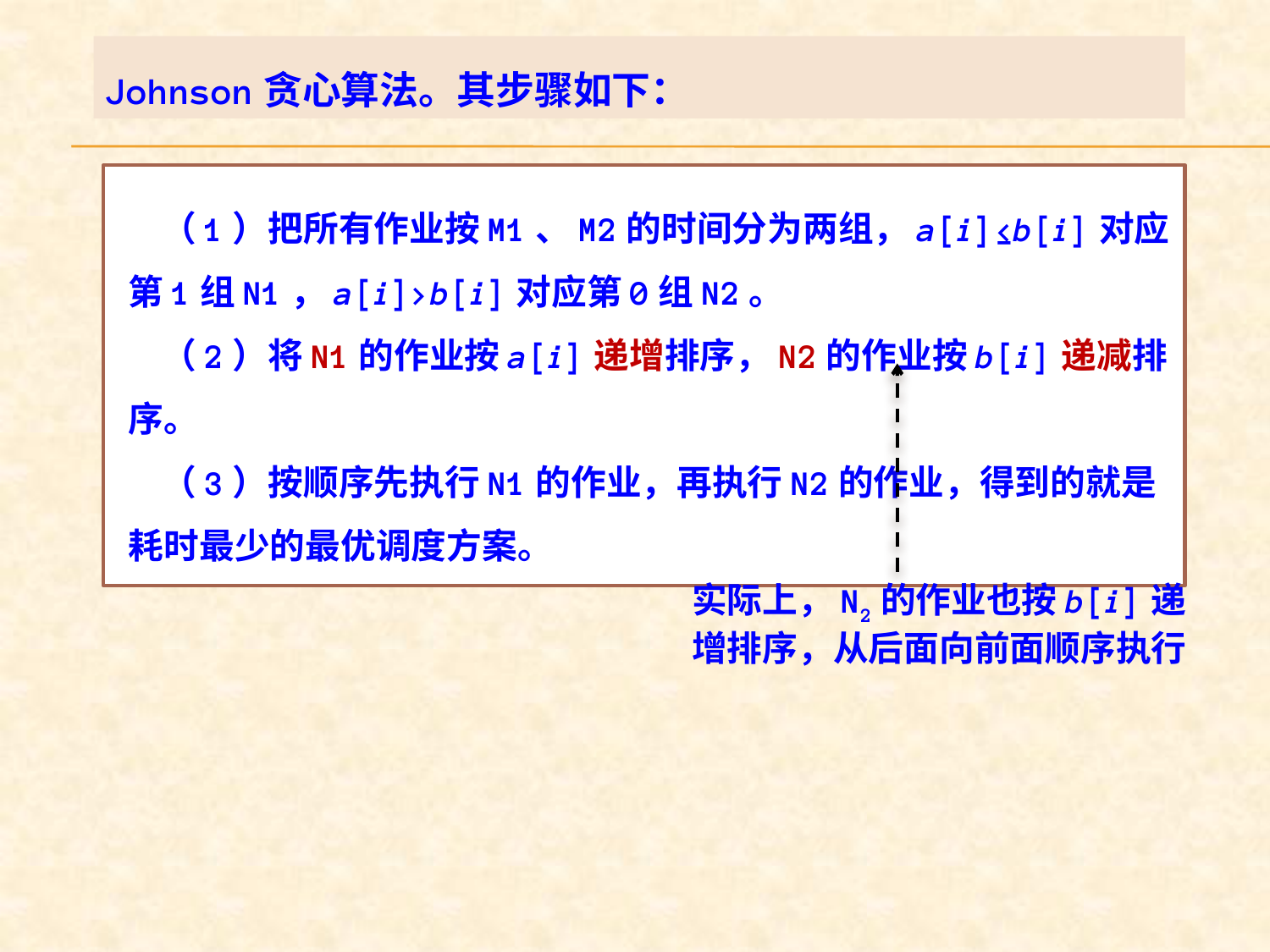

Johnson贪心算法。其步骤如下：
   （1）把所有作业按M1、M2的时间分为两组，a[i]≤b[i]对应第1组N1，a[i]>b[i]对应第0组N2。
   （2）将N1的作业按a[i]递增排序，N2的作业按b[i]递减排序。
   （3）按顺序先执行N1的作业，再执行N2的作业，得到的就是耗时最少的最优调度方案。
实际上，N2的作业也按b[i]递增排序，从后面向前面顺序执行